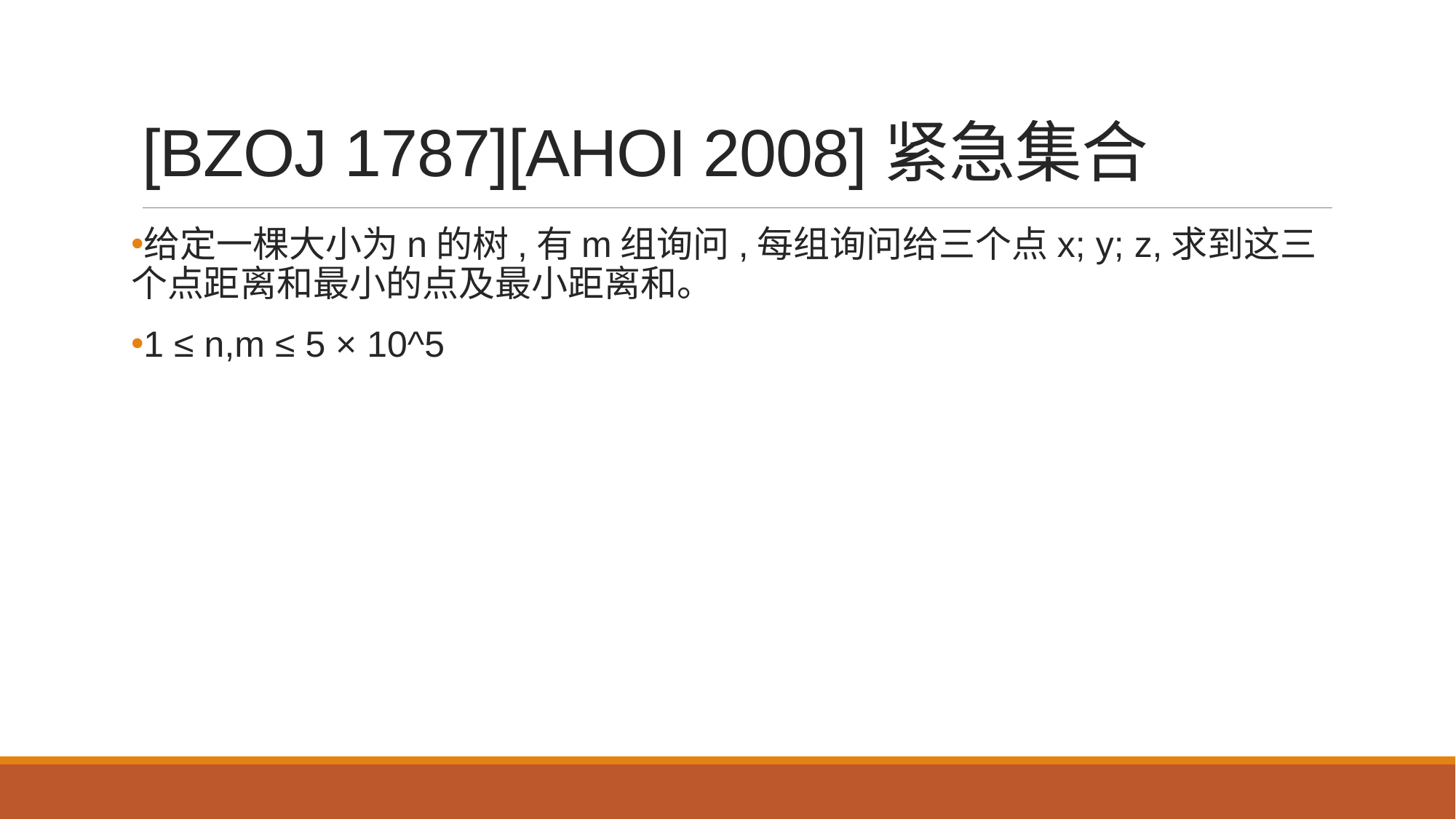

# [BZOJ 1787][AHOI 2008]紧急集合
给定一棵大小为n的树,有m组询问,每组询问给三个点x; y; z,求到这三个点距离和最小的点及最小距离和。
1 ≤ n,m ≤ 5 × 10^5